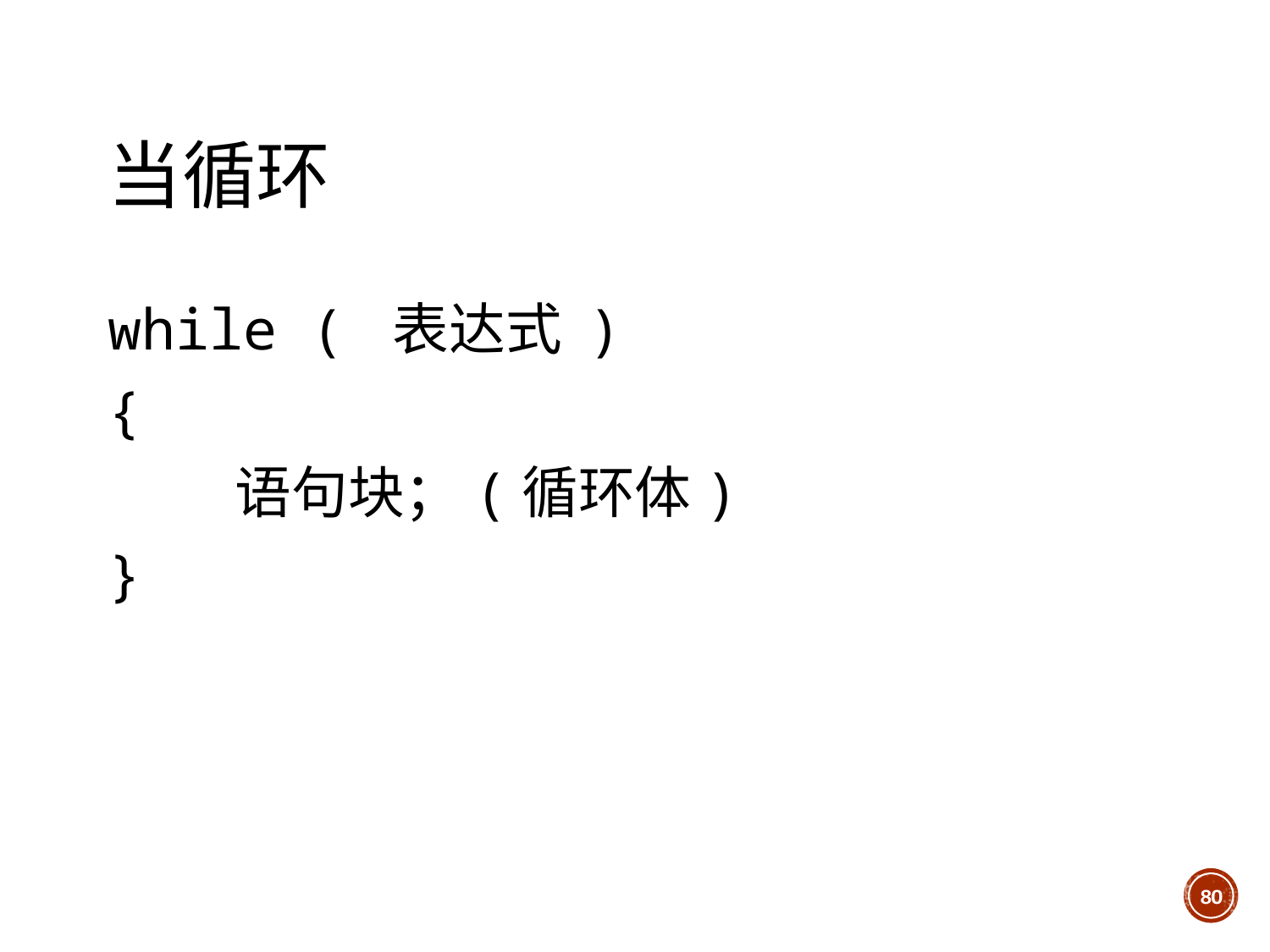

# 当循环
while ( 表达式 )
{
	语句块；(循环体)
}

80